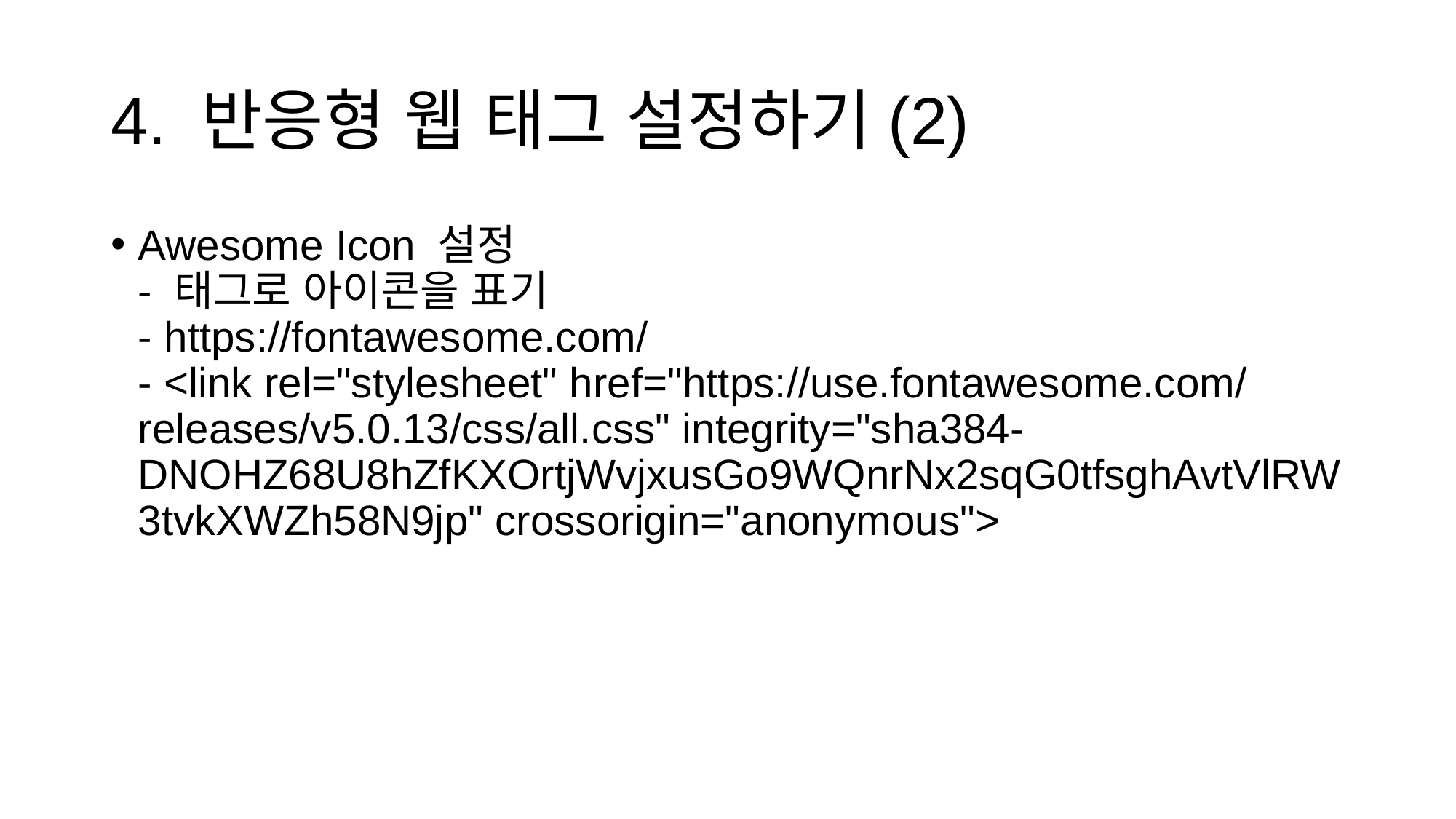

# 4. 반응형 웹 태그 설정하기(2)
Awesome Icon 설정
- 태그로 아이콘을 표기
- https://fontawesome.com/
- <link rel="stylesheet" href="https://use.fontawesome.com/releases/v5.0.13/css/all.css" integrity="sha384-DNOHZ68U8hZfKXOrtjWvjxusGo9WQnrNx2sqG0tfsghAvtVlRW3tvkXWZh58N9jp" crossorigin="anonymous">